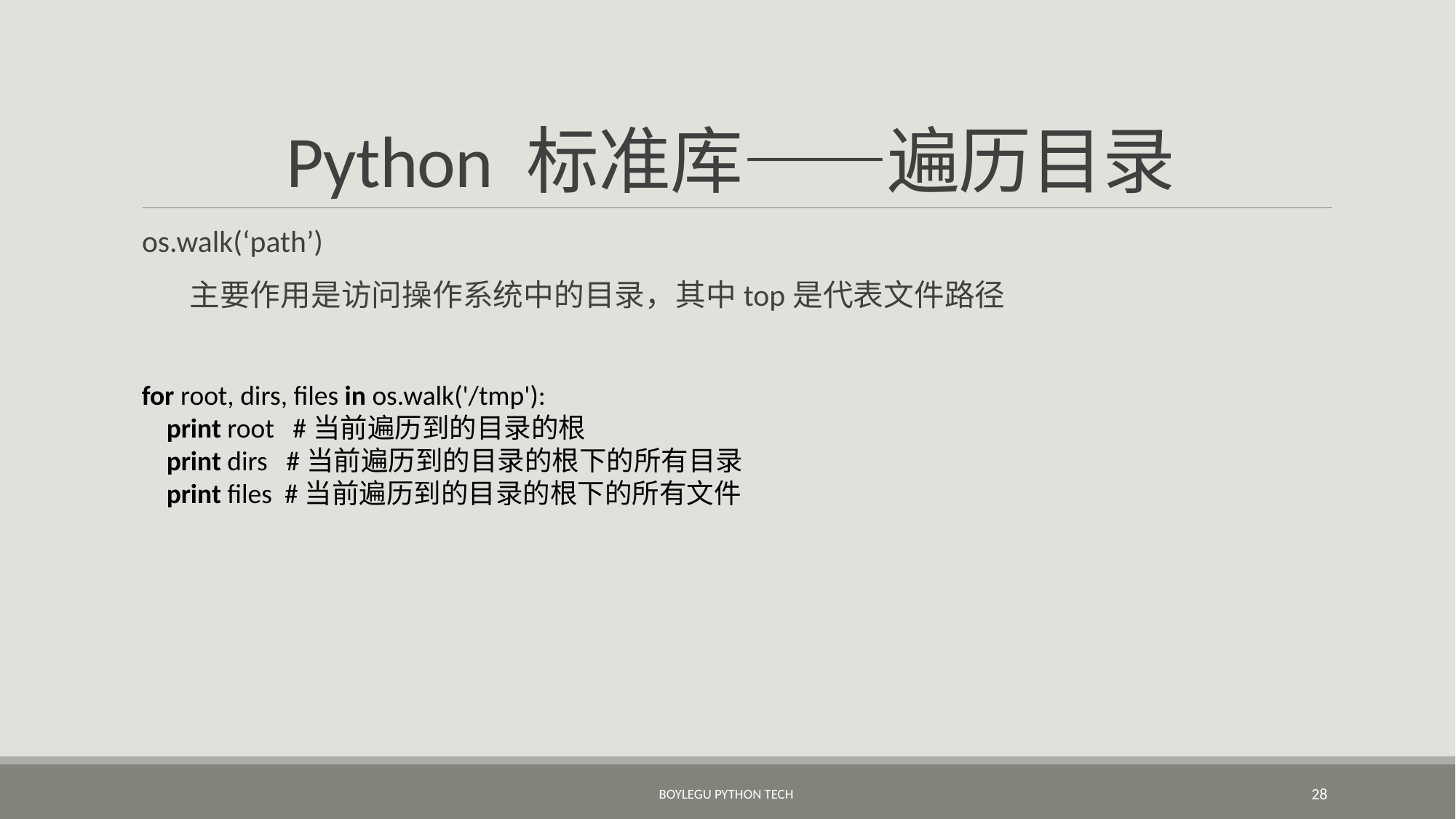

# Python 标准库——遍历目录
os.walk(‘path’)
      主要作用是访问操作系统中的目录，其中top是代表文件路径

for root, dirs, files in os.walk('/tmp'):
    print root   #当前遍历到的目录的根
    print dirs   #当前遍历到的目录的根下的所有目录
    print files  #当前遍历到的目录的根下的所有文件

BoyleGu Python Tech
28